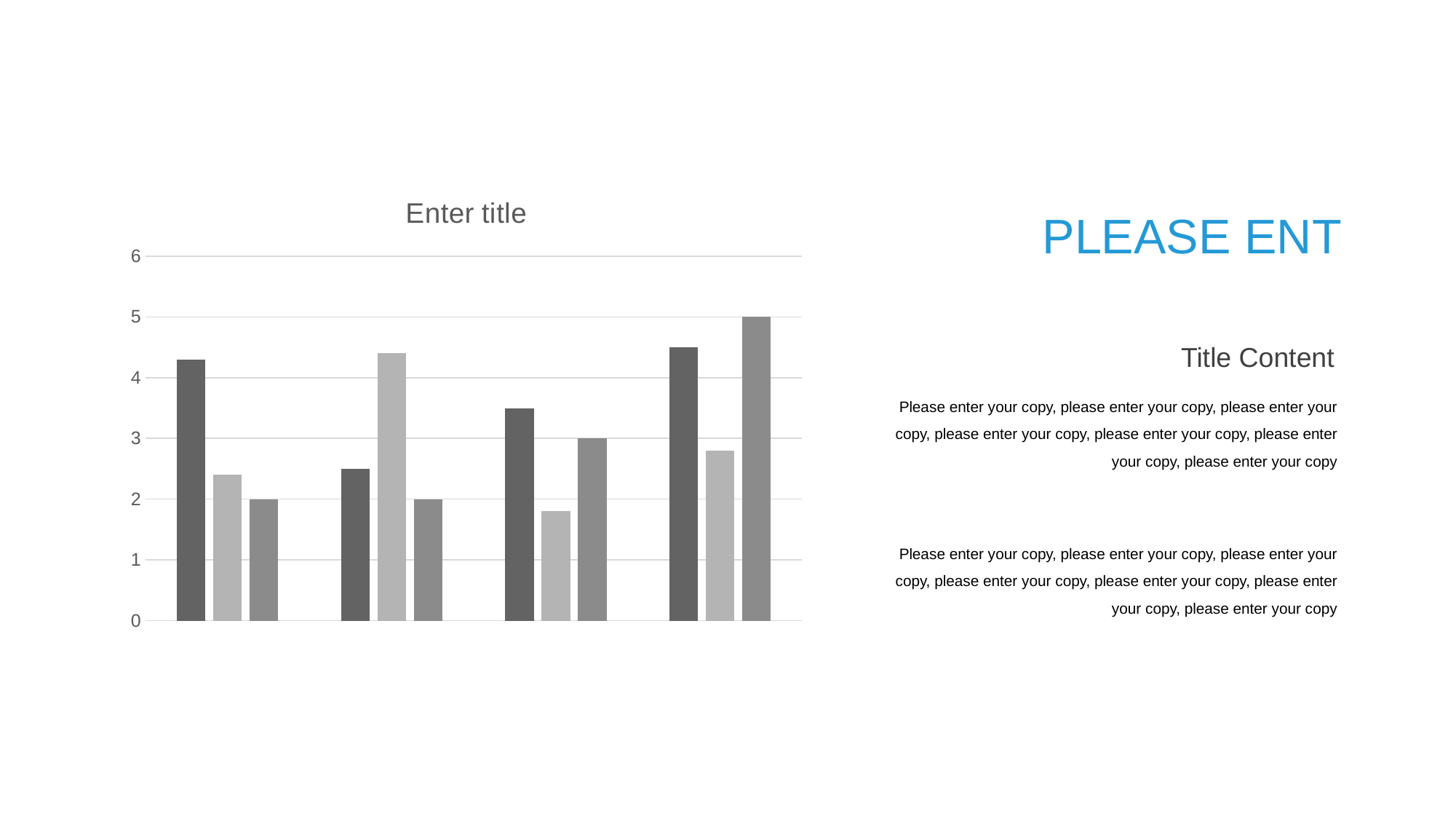

### Chart: Enter title

| Category | 系列 1 | 系列 2 | 系列 3 |
|---|---|---|---|
| 类别 1 | 4.3 | 2.4 | 2.0 |
| 类别 2 | 2.5 | 4.4 | 2.0 |
| 类别 3 | 3.5 | 1.8 | 3.0 |
| 类别 4 | 4.5 | 2.8 | 5.0 |
Please ent
Title Content
Please enter your copy, please enter your copy, please enter your copy, please enter your copy, please enter your copy, please enter your copy, please enter your copy
Please enter your copy, please enter your copy, please enter your copy, please enter your copy, please enter your copy, please enter your copy, please enter your copy